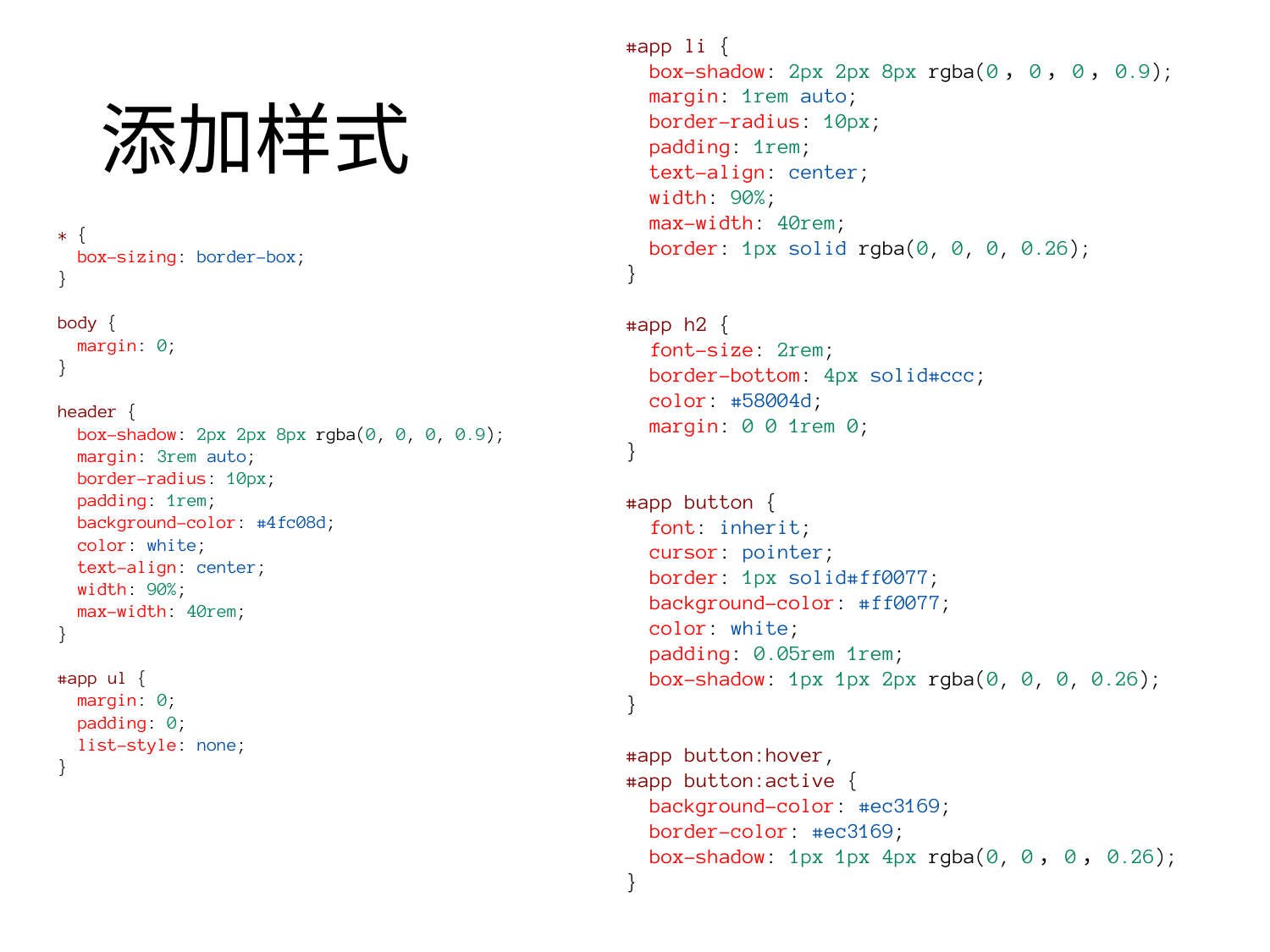

#app li {
  box-shadow: 2px 2px 8px rgba(0，0，0，0.9);
  margin: 1rem auto;
  border-radius: 10px;
  padding: 1rem;
  text-align: center;
  width: 90%;
  max-width: 40rem;
  border: 1px solid rgba(0, 0, 0, 0.26);
}
#app h2 {
  font-size: 2rem;
  border-bottom: 4px solid#ccc;
  color: #58004d;
  margin: 0 0 1rem 0;
}
#app button {
  font: inherit;
  cursor: pointer;
  border: 1px solid#ff0077;
  background-color: #ff0077;
  color: white;
  padding: 0.05rem 1rem;
  box-shadow: 1px 1px 2px rgba(0, 0, 0, 0.26);
}
#app button:hover,
#app button:active {
  background-color: #ec3169;
  border-color: #ec3169;
  box-shadow: 1px 1px 4px rgba(0, 0，0，0.26);
}
# 添加样式
* {
  box-sizing: border-box;
}
body {
  margin: 0;
}
header {
  box-shadow: 2px 2px 8px rgba(0, 0, 0, 0.9);
  margin: 3rem auto;
  border-radius: 10px;
  padding: 1rem;
  background-color: #4fc08d;
  color: white;
  text-align: center;
  width: 90%;
  max-width: 40rem;
}
#app ul {
  margin: 0;
  padding: 0;
  list-style: none;
}